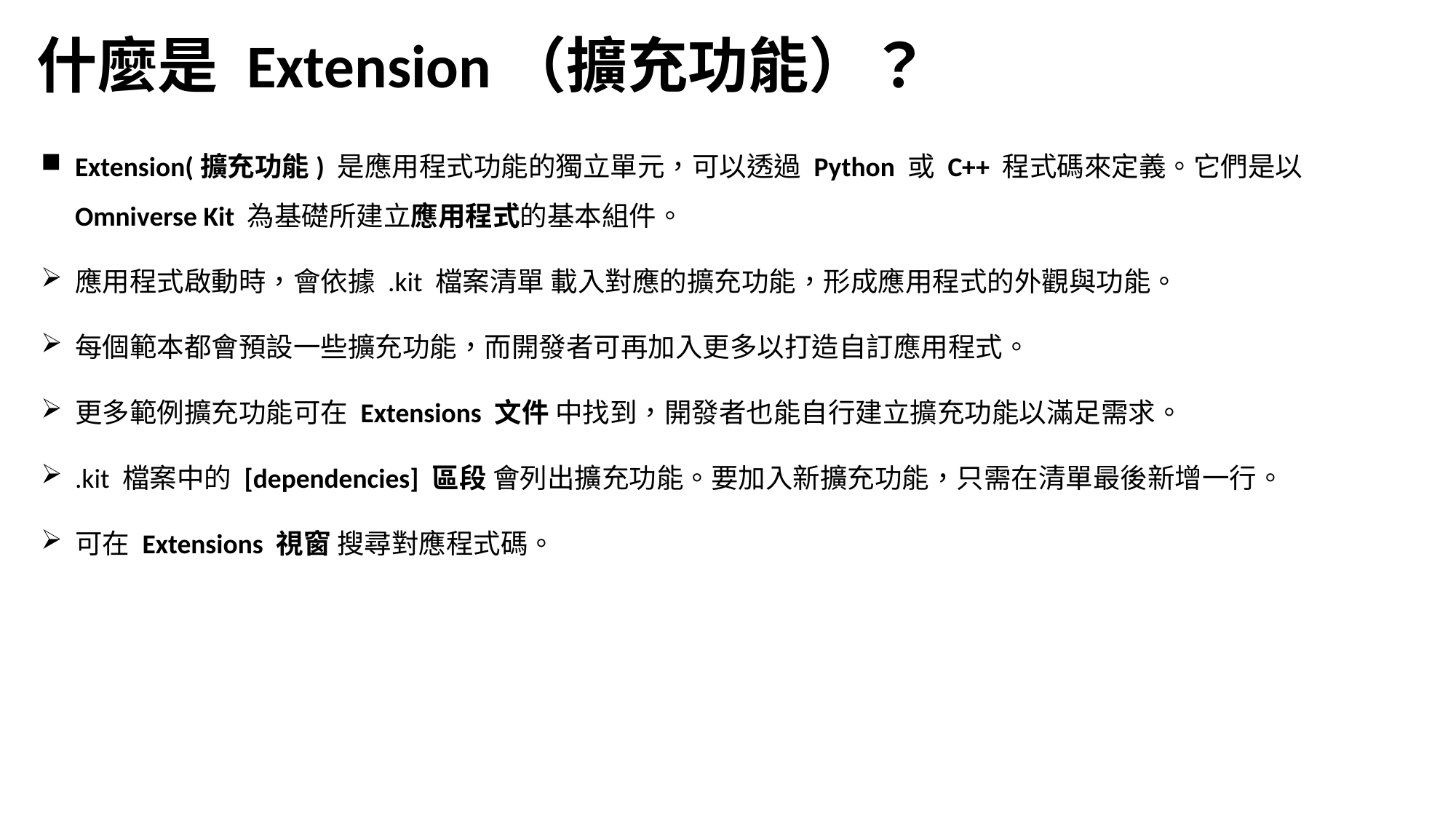

什麼是 Extension（擴充功能）？
Extension(擴充功能) 是應用程式功能的獨立單元，可以透過 Python 或 C++ 程式碼來定義。它們是以 Omniverse Kit 為基礎所建立應用程式的基本組件。
應用程式啟動時，會依據 .kit 檔案清單 載入對應的擴充功能，形成應用程式的外觀與功能。
每個範本都會預設一些擴充功能，而開發者可再加入更多以打造自訂應用程式。
更多範例擴充功能可在 Extensions 文件 中找到，開發者也能自行建立擴充功能以滿足需求。
.kit 檔案中的 [dependencies] 區段 會列出擴充功能。要加入新擴充功能，只需在清單最後新增一行。
可在 Extensions 視窗 搜尋對應程式碼。